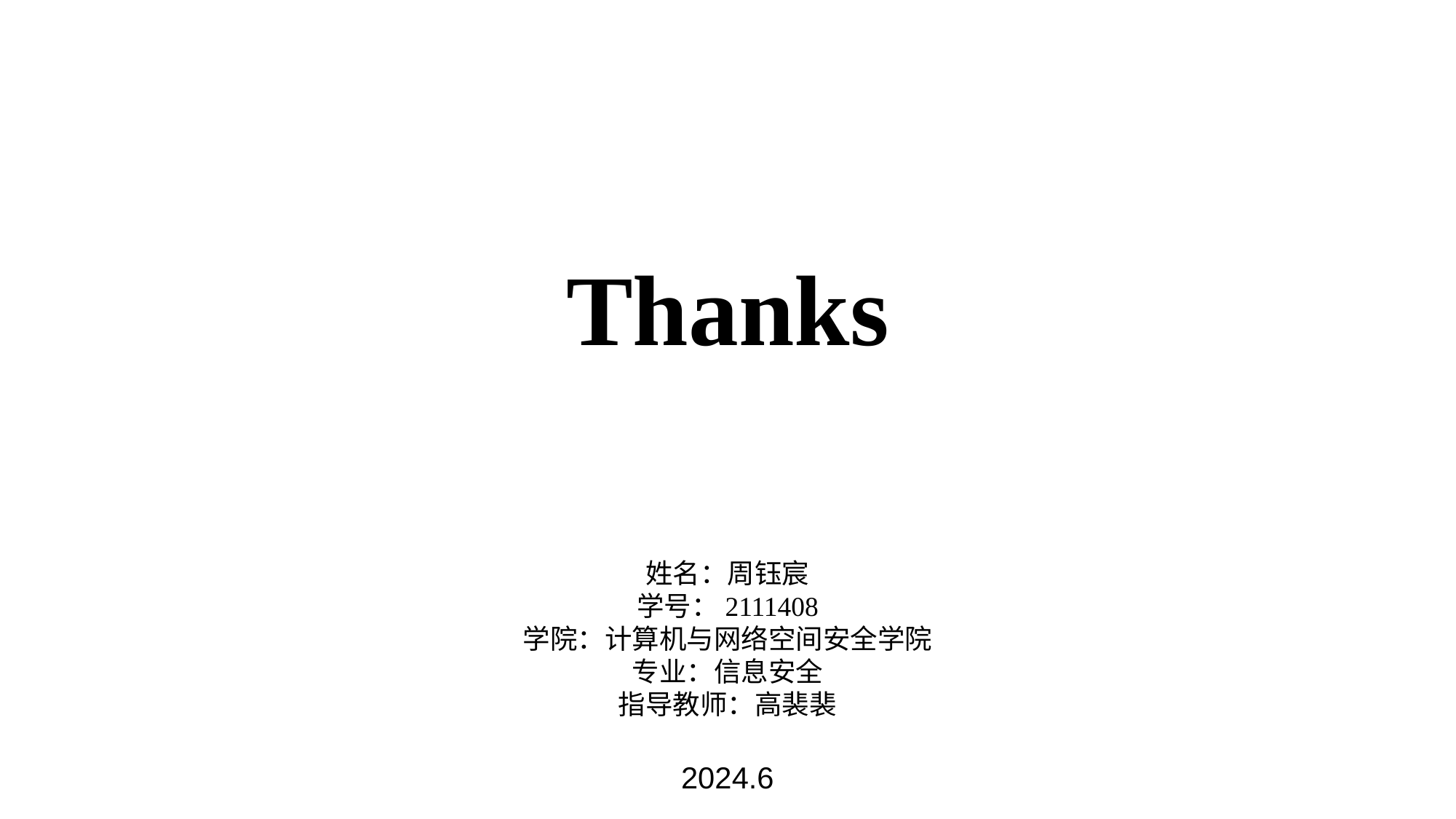

Thanks
姓名：周钰宸
学号：2111408
学院：计算机与网络空间安全学院
专业：信息安全
指导教师：高裴裴
2024.6